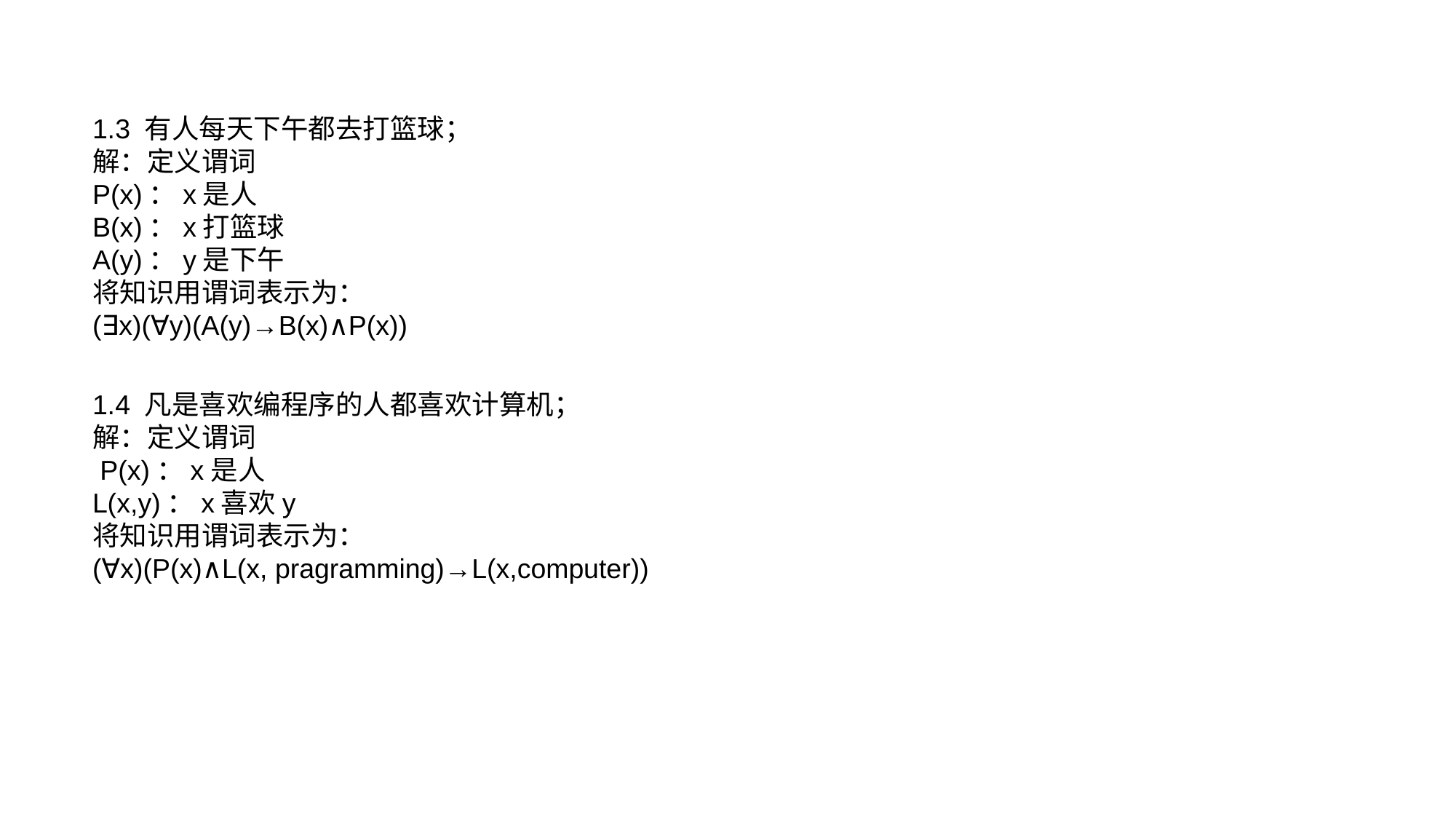

1.3 有人每天下午都去打篮球；
解：定义谓词
P(x)：x是人
B(x)：x打篮球
A(y)：y是下午
将知识用谓词表示为：
(∃x)(∀y)(A(y)→B(x)∧P(x))

1.4 凡是喜欢编程序的人都喜欢计算机；
解：定义谓词
 P(x)：x是人
L(x,y)：x喜欢y
将知识用谓词表示为：
(∀x)(P(x)∧L(x, pragramming)→L(x,computer))